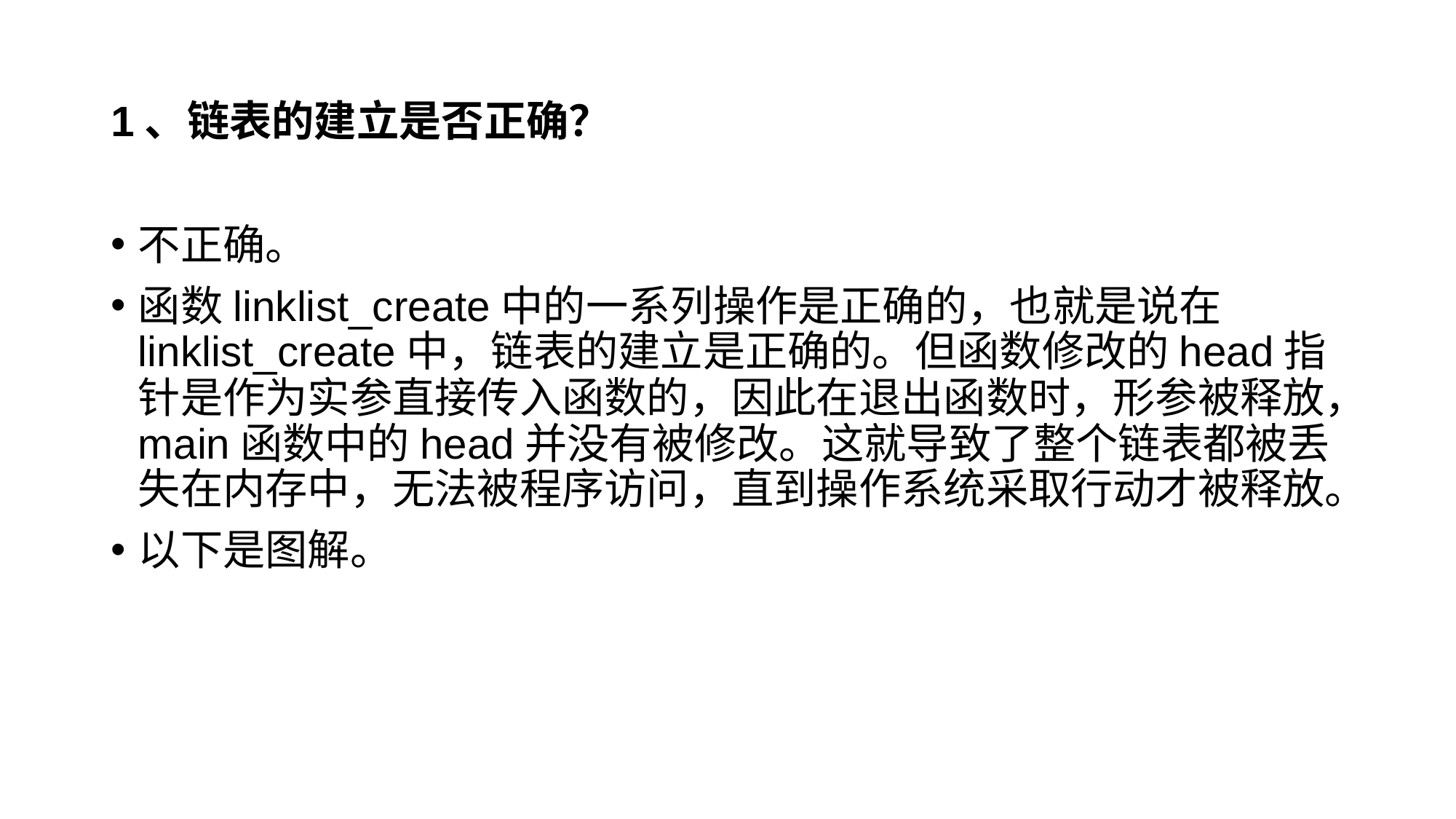

# 1、链表的建立是否正确？
不正确。
函数linklist_create中的一系列操作是正确的，也就是说在linklist_create中，链表的建立是正确的。但函数修改的head指针是作为实参直接传入函数的，因此在退出函数时，形参被释放，main函数中的head并没有被修改。这就导致了整个链表都被丢失在内存中，无法被程序访问，直到操作系统采取行动才被释放。
以下是图解。